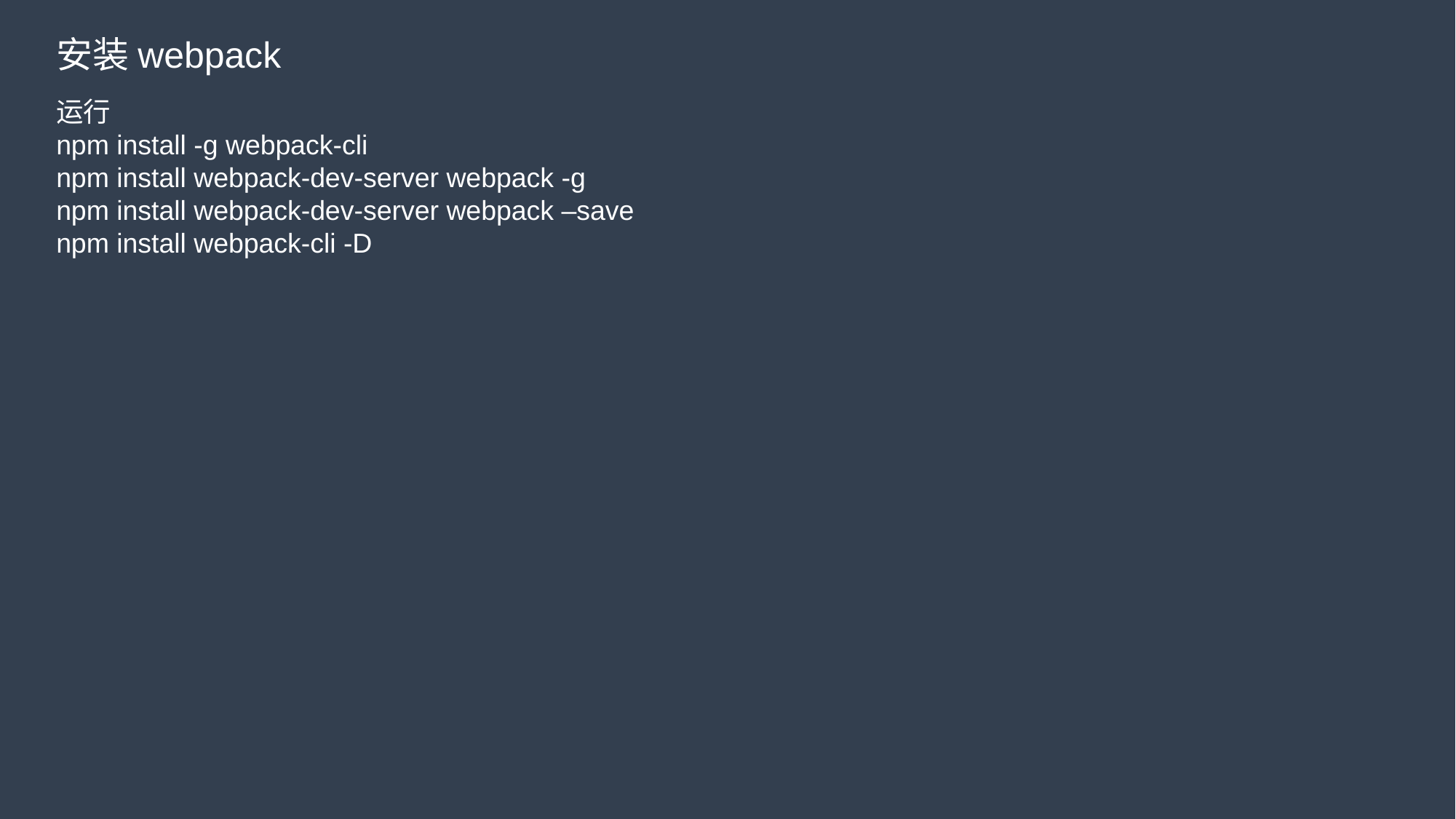

安装webpack
运行
npm install -g webpack-cli
npm install webpack-dev-server webpack -g
npm install webpack-dev-server webpack –save
npm install webpack-cli -D